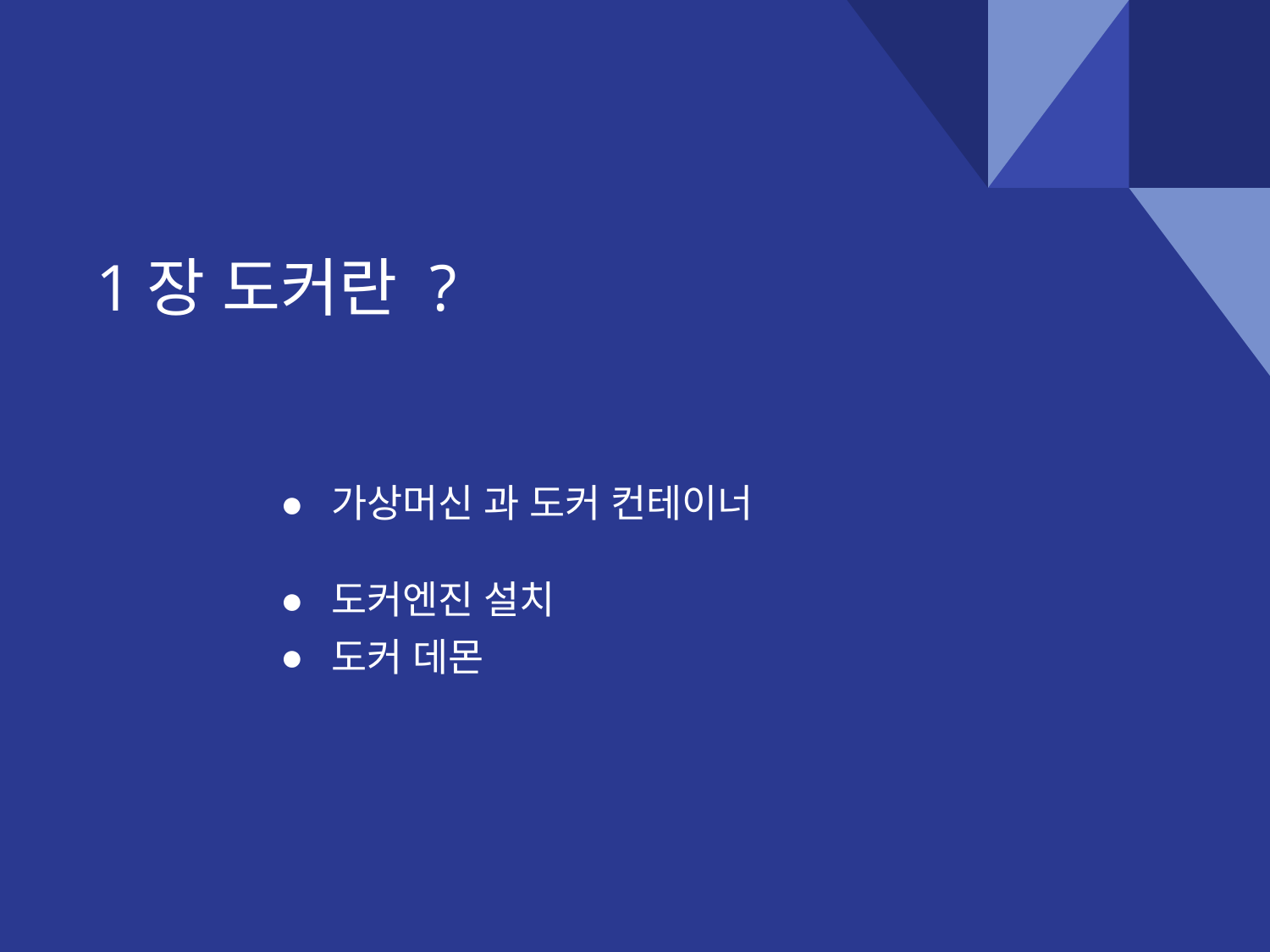

# 1장 도커란 ?
가상머신 과 도커 컨테이너
도커엔진 설치
도커 데몬